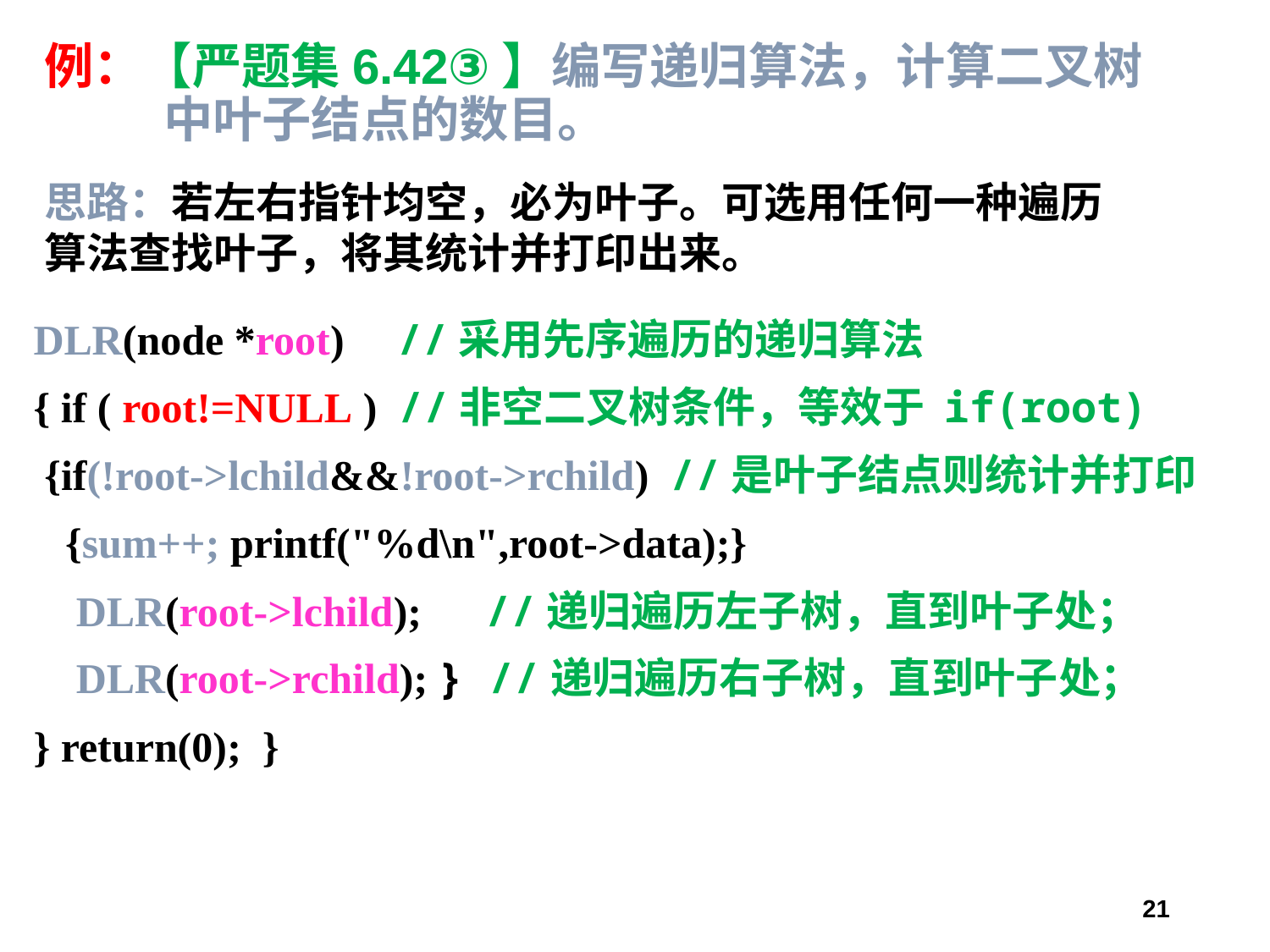

# 例：【严题集6.42③】编写递归算法，计算二叉树中叶子结点的数目。
思路：若左右指针均空，必为叶子。可选用任何一种遍历算法查找叶子，将其统计并打印出来。
DLR(node *root)     //采用先序遍历的递归算法
{ if ( root!=NULL )  //非空二叉树条件，等效于 if(root)
 {if(!root->lchild&&!root->rchild)  //是叶子结点则统计并打印
   {sum++; printf("%d\n",root->data);}
    DLR(root->lchild);      //递归遍历左子树，直到叶子处；
    DLR(root->rchild); } //递归遍历右子树，直到叶子处；
} return(0);  }
21